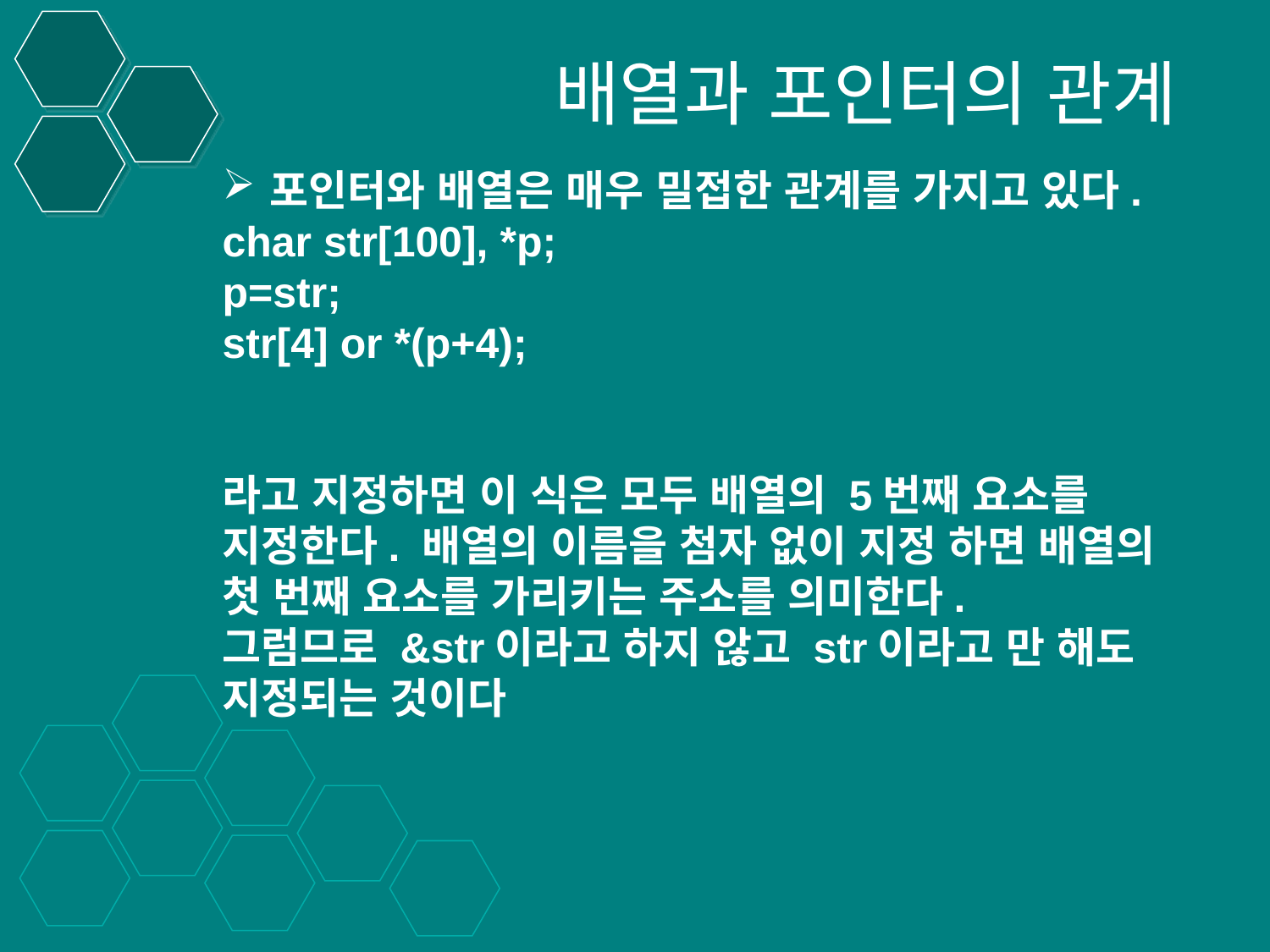

# 배열과 포인터의 관계
포인터와 배열은 매우 밀접한 관계를 가지고 있다.
char str[100], *p;
p=str;
str[4] or *(p+4);

라고 지정하면 이 식은 모두 배열의 5번째 요소를 지정한다. 배열의 이름을 첨자 없이 지정 하면 배열의 첫 번째 요소를 가리키는 주소를 의미한다.
그럼므로 &str이라고 하지 않고 str이라고 만 해도 지정되는 것이다